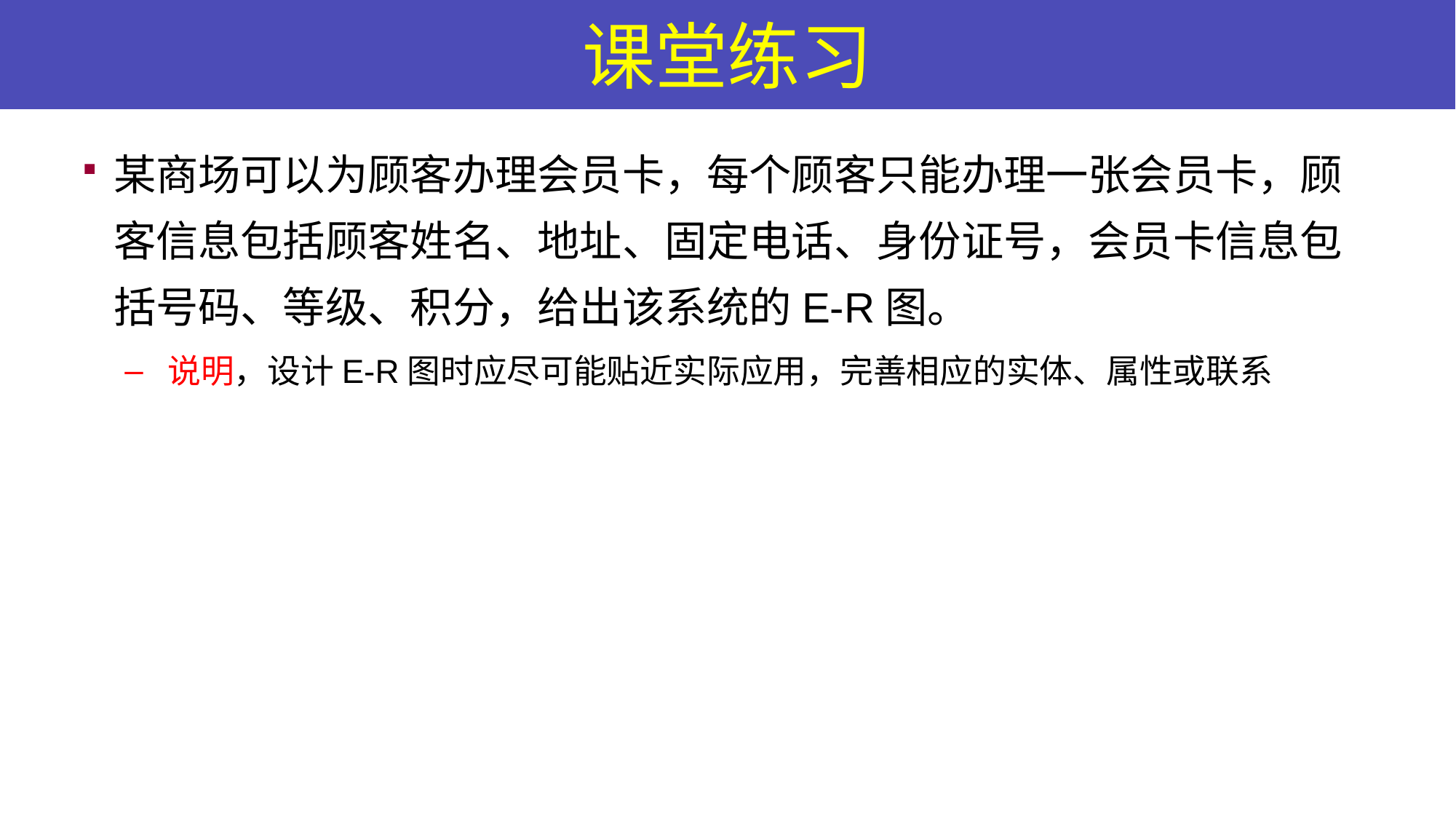

# 课堂练习
某商场可以为顾客办理会员卡，每个顾客只能办理一张会员卡，顾客信息包括顾客姓名、地址、固定电话、身份证号，会员卡信息包括号码、等级、积分，给出该系统的E-R图。
说明，设计E-R图时应尽可能贴近实际应用，完善相应的实体、属性或联系
45